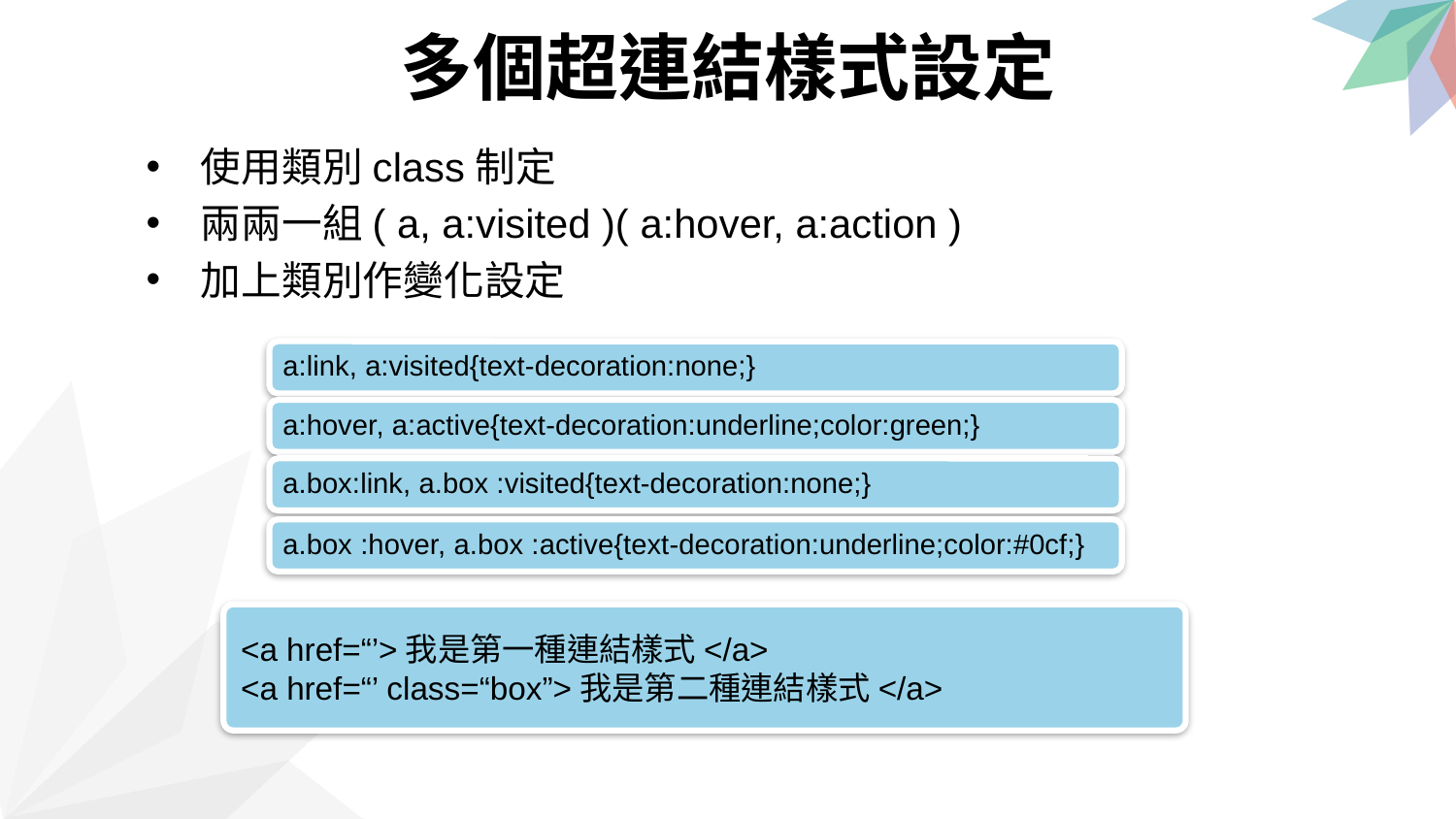

多個超連結樣式設定
使用類別class制定
兩兩一組( a, a:visited )( a:hover, a:action )
加上類別作變化設定
a:link, a:visited{text-decoration:none;}
a:hover, a:active{text-decoration:underline;color:green;}
a.box:link, a.box :visited{text-decoration:none;}
a.box :hover, a.box :active{text-decoration:underline;color:#0cf;}
<a href=“’>我是第一種連結樣式</a>
<a href=“’ class=“box”>我是第二種連結樣式</a>